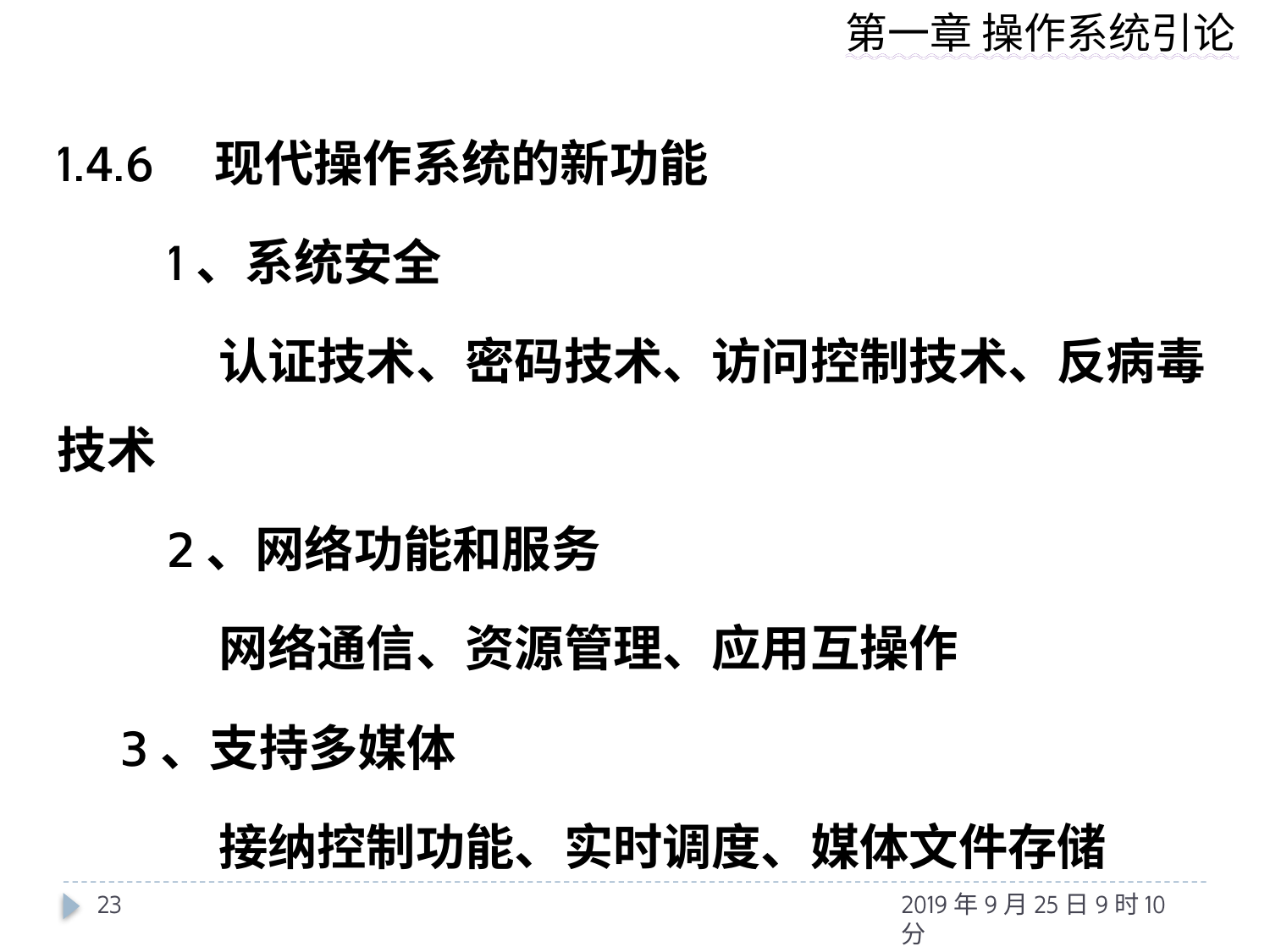

1.4.6　现代操作系统的新功能
　　1、系统安全
	  认证技术、密码技术、访问控制技术、反病毒技术
　　2、网络功能和服务
	  网络通信、资源管理、应用互操作
    3、支持多媒体
	  接纳控制功能、实时调度、媒体文件存储
23
2019年9月25日9时10分